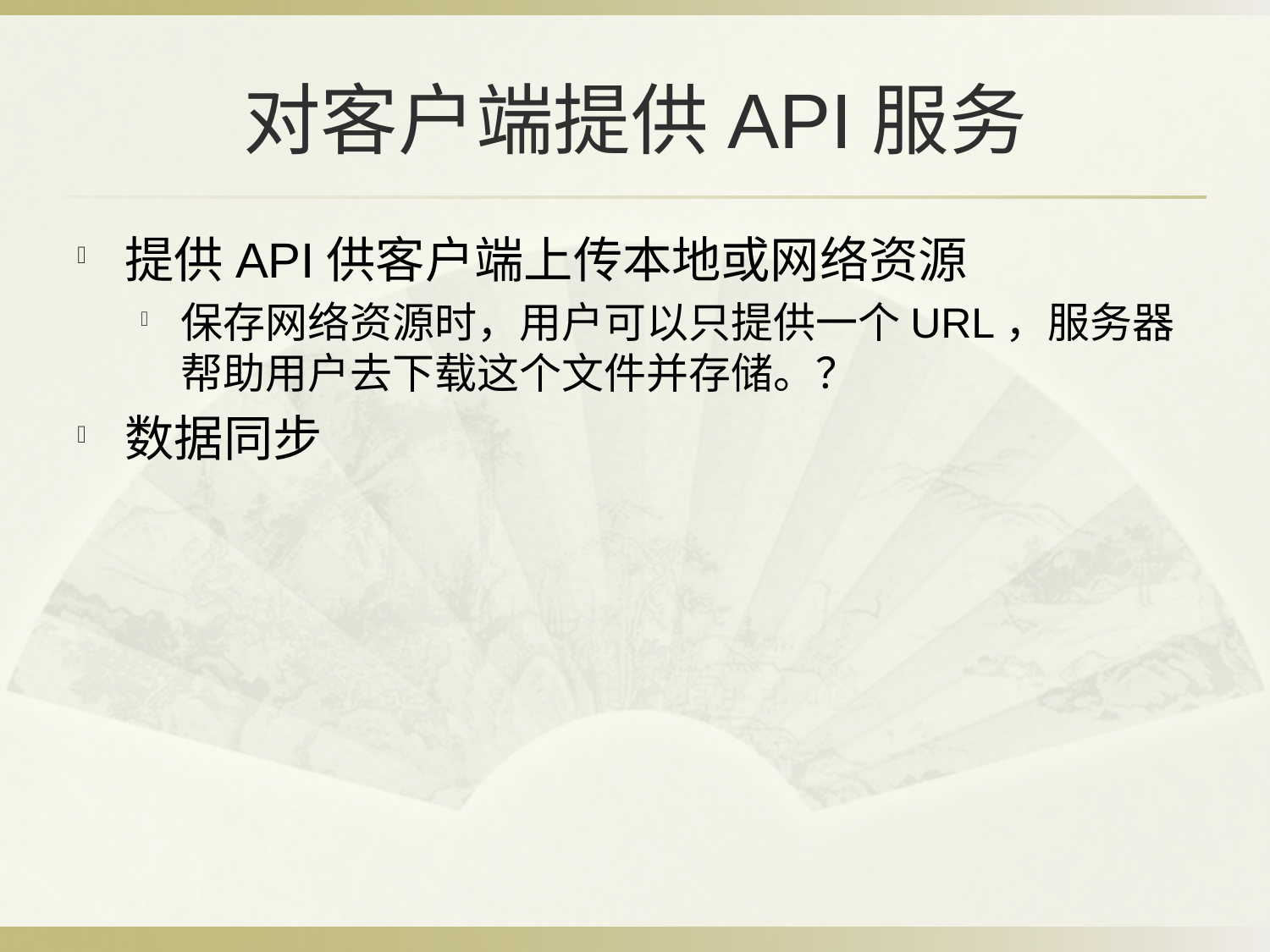

# 对客户端提供API服务
提供API供客户端上传本地或网络资源
保存网络资源时，用户可以只提供一个URL，服务器帮助用户去下载这个文件并存储。？
数据同步